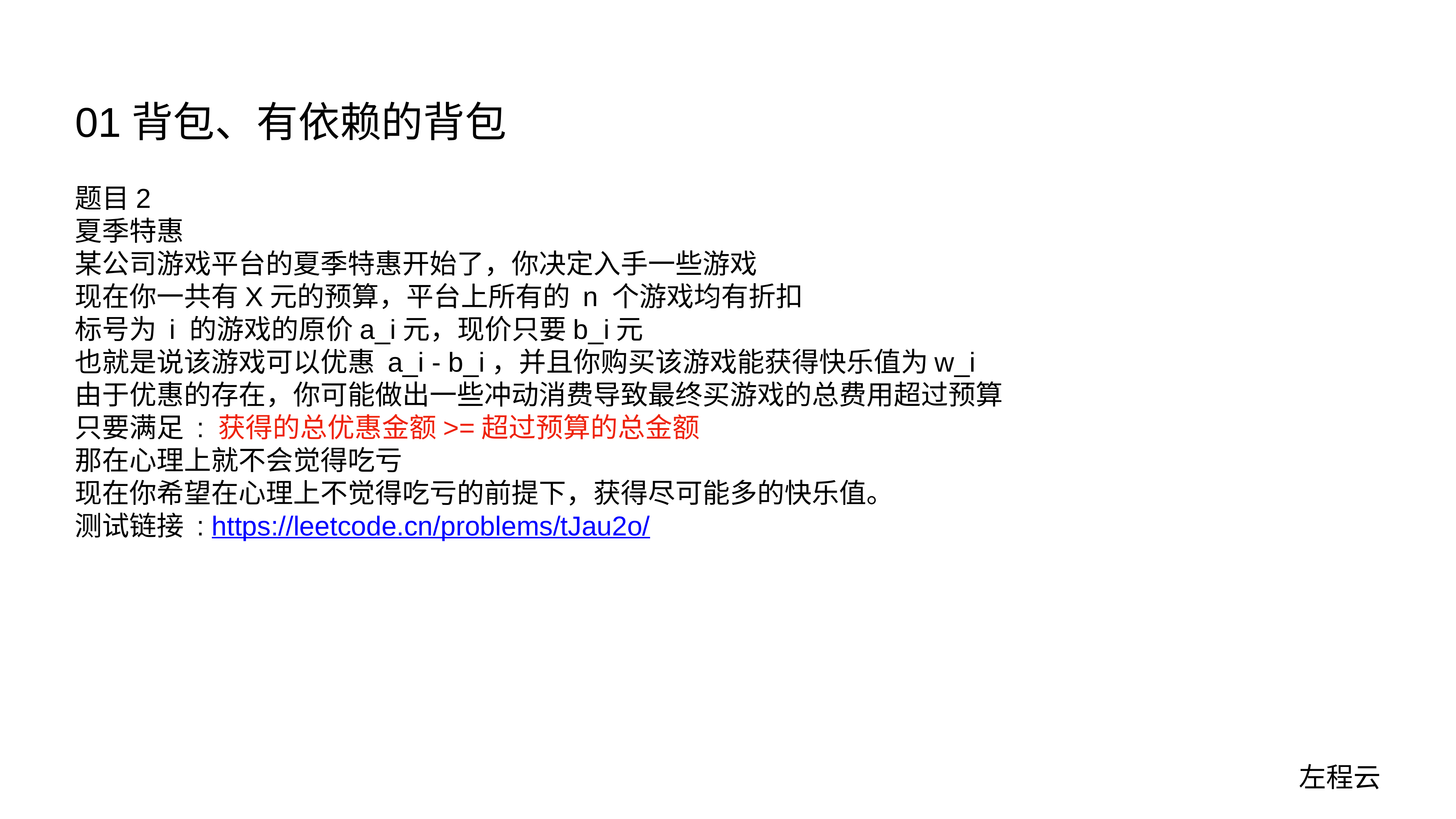

# 01背包、有依赖的背包
题目2
夏季特惠
某公司游戏平台的夏季特惠开始了，你决定入手一些游戏
现在你一共有X元的预算，平台上所有的 n 个游戏均有折扣
标号为 i 的游戏的原价a_i元，现价只要b_i元
也就是说该游戏可以优惠 a_i - b_i，并且你购买该游戏能获得快乐值为w_i
由于优惠的存在，你可能做出一些冲动消费导致最终买游戏的总费用超过预算
只要满足 : 获得的总优惠金额>=超过预算的总金额
那在心理上就不会觉得吃亏
现在你希望在心理上不觉得吃亏的前提下，获得尽可能多的快乐值。
测试链接 : https://leetcode.cn/problems/tJau2o/
左程云